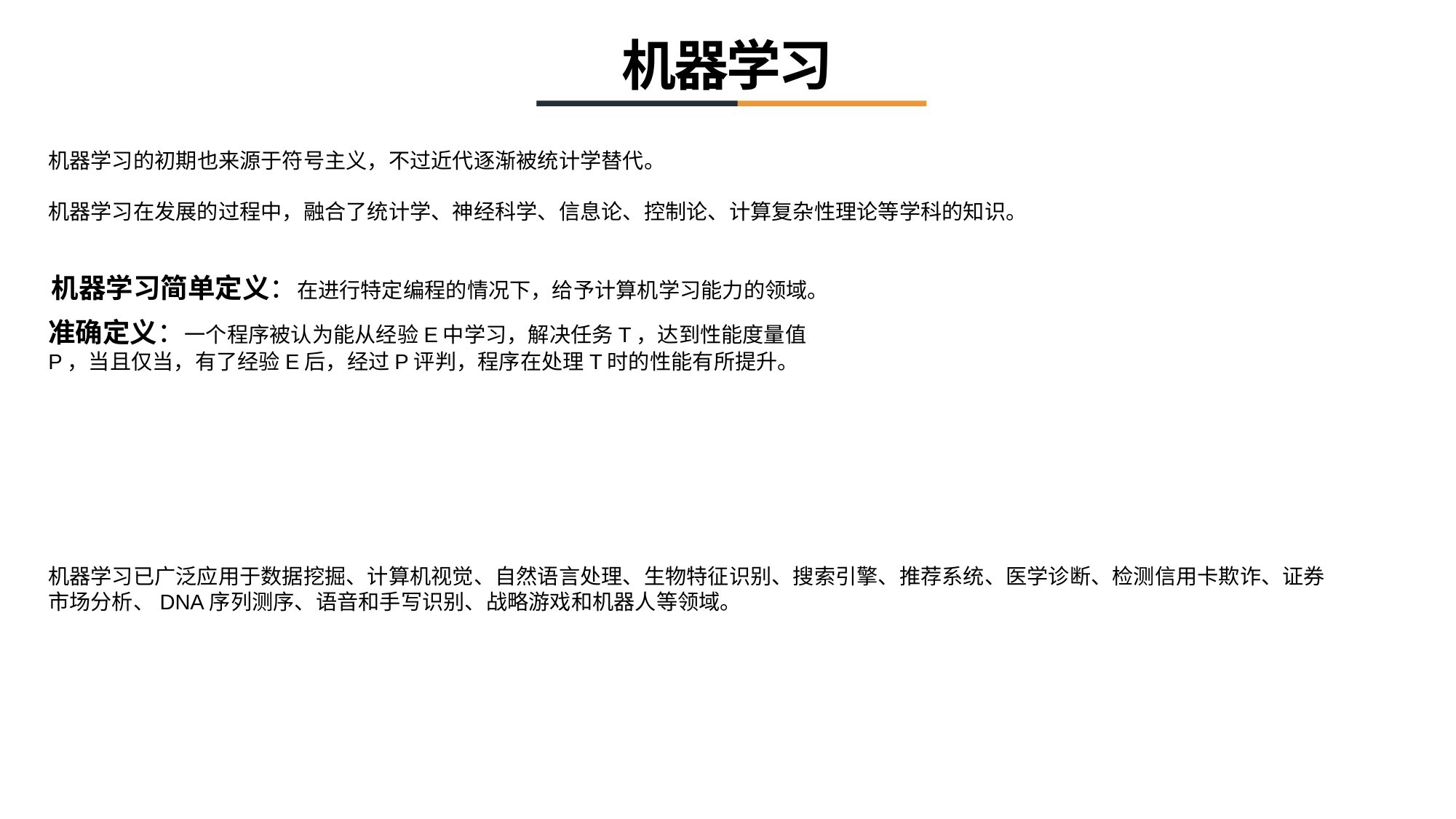

机器学习

机器学习的初期也来源于符号主义，不过近代逐渐被统计学替代。

机器学习在发展的过程中，融合了统计学、神经科学、信息论、控制论、计算复杂性理论等学科的知识。
机器学习简单定义：在进行特定编程的情况下，给予计算机学习能力的领域。
准确定义：一个程序被认为能从经验E中学习，解决任务T，达到性能度量值P，当且仅当，有了经验E后，经过P评判，程序在处理T时的性能有所提升。
机器学习已广泛应用于数据挖掘、计算机视觉、自然语言处理、生物特征识别、搜索引擎、推荐系统、医学诊断、检测信用卡欺诈、证券市场分析、DNA序列测序、语音和手写识别、战略游戏和机器人等领域。